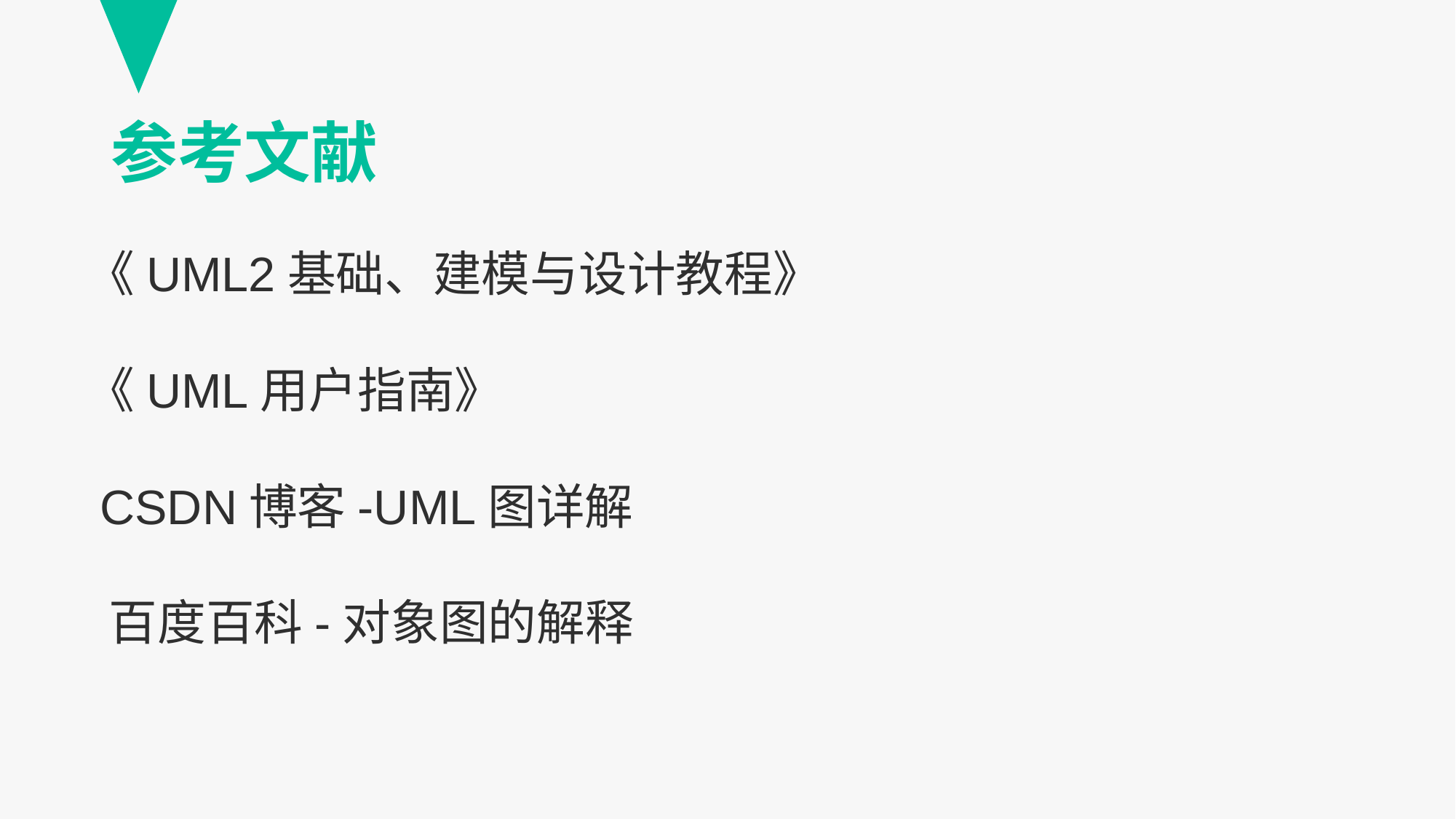

# 参考文献
《UML2基础、建模与设计教程》

《UML用户指南》

 CSDN博客-UML图详解

 百度百科-对象图的解释